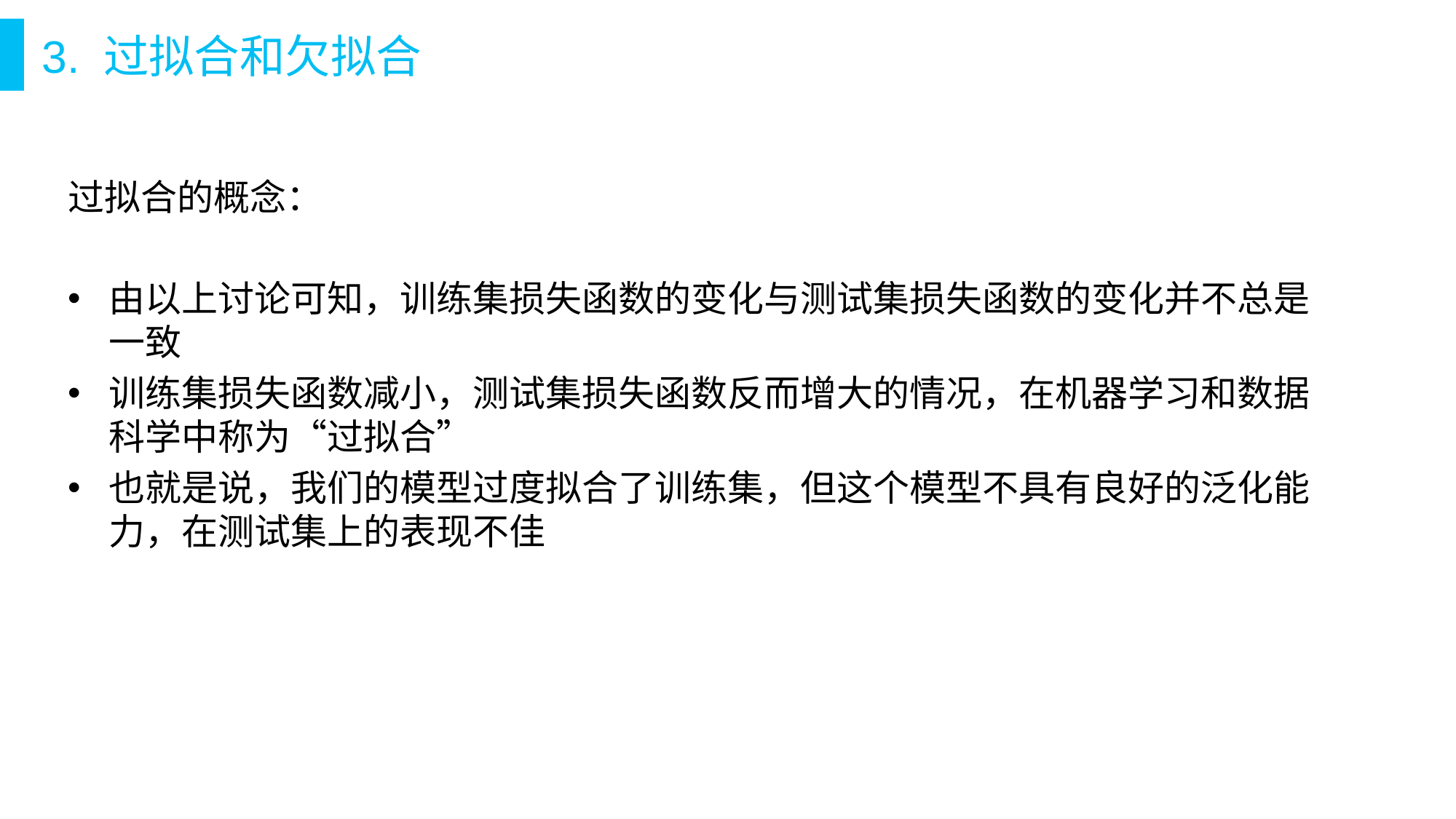

# 3. 过拟合和欠拟合
过拟合的概念：

由以上讨论可知，训练集损失函数的变化与测试集损失函数的变化并不总是一致
训练集损失函数减小，测试集损失函数反而增大的情况，在机器学习和数据科学中称为“过拟合”
也就是说，我们的模型过度拟合了训练集，但这个模型不具有良好的泛化能力，在测试集上的表现不佳